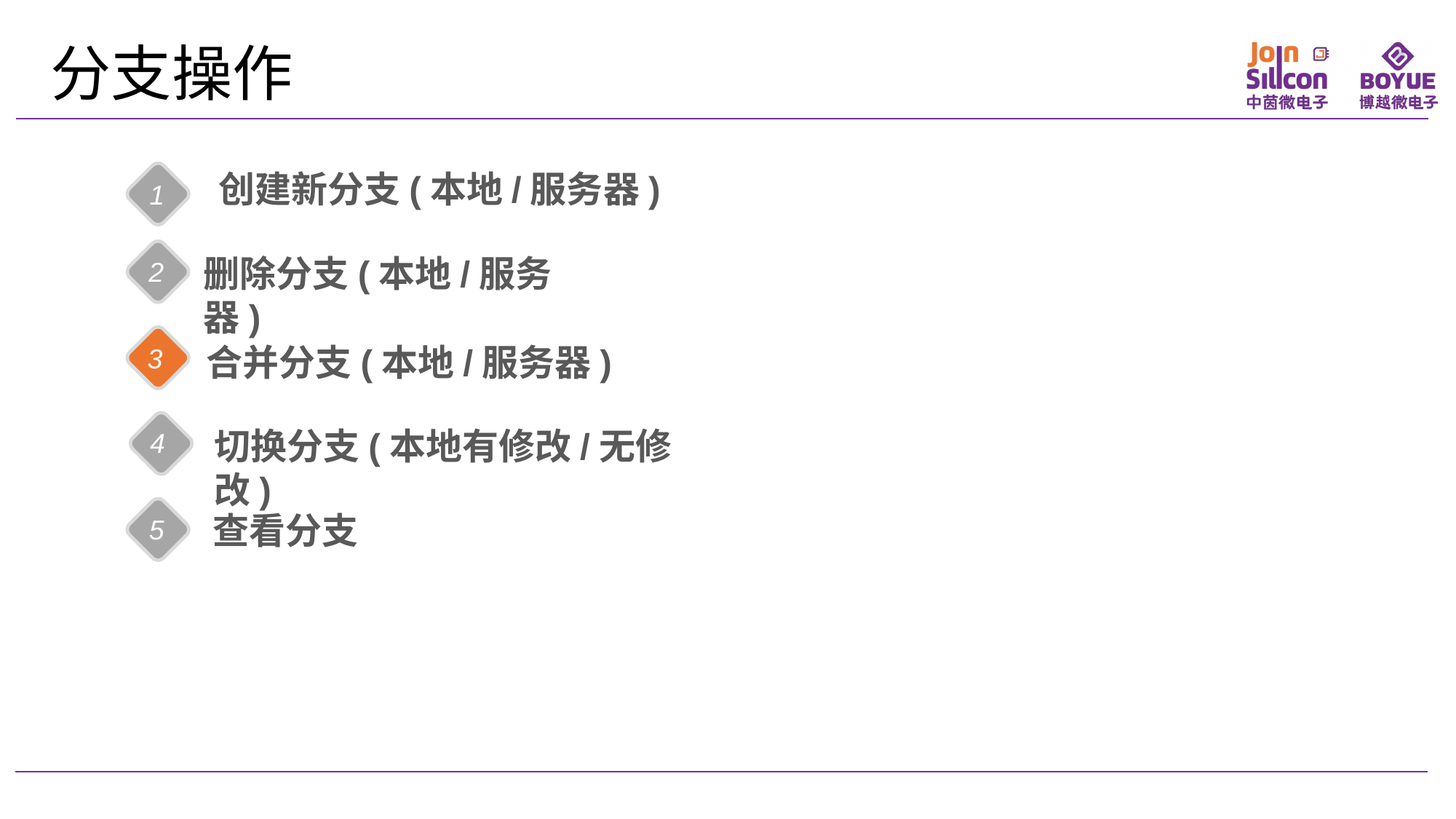

分支操作
创建新分支(本地/服务器)

1
删除分支(本地/服务器)

2
合并分支(本地/服务器)

3
切换分支(本地有修改/无修改)

4
查看分支

5